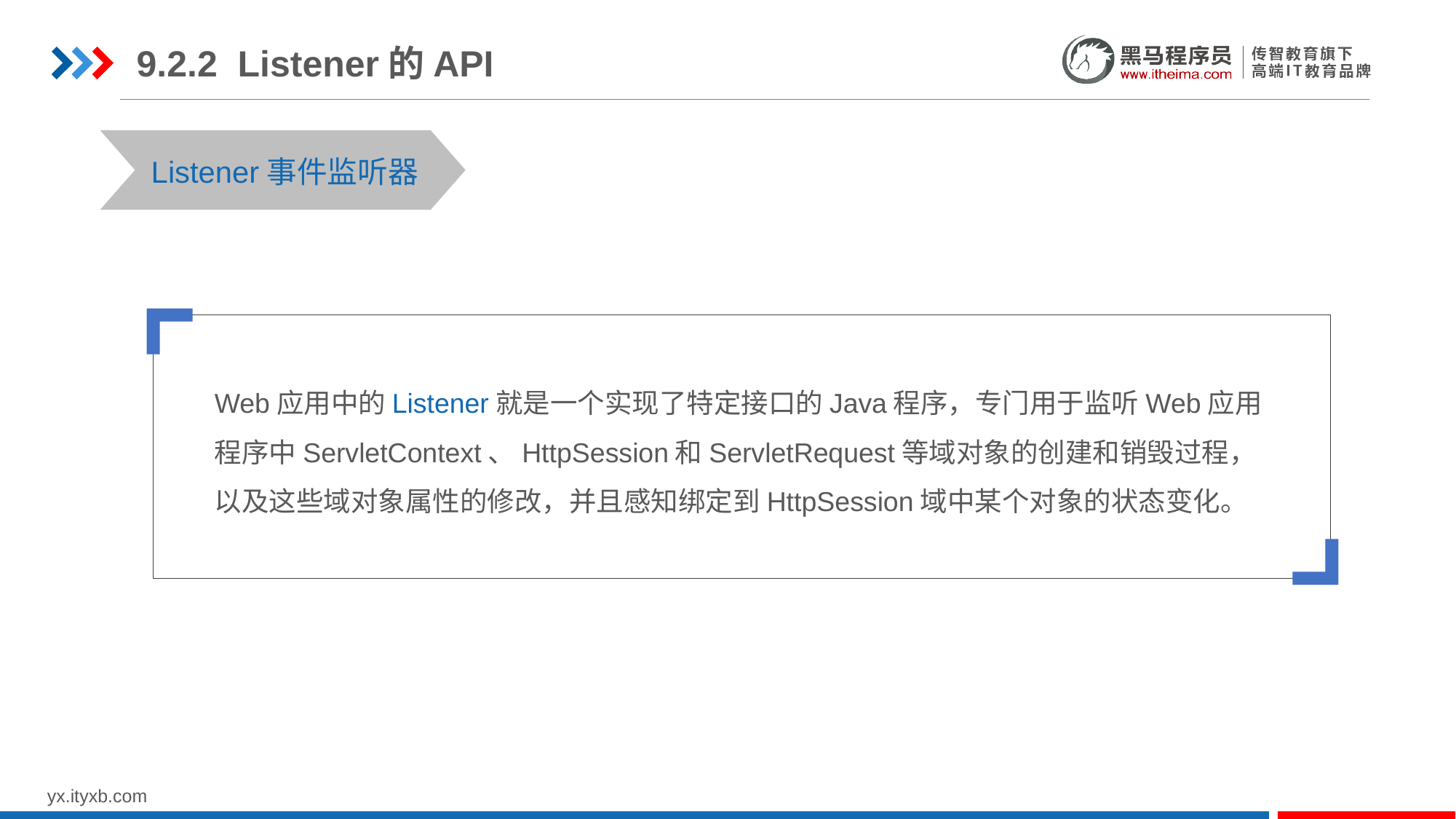

9.2.2  Listener的API

Listener事件监听器

Web应用中的Listener就是一个实现了特定接口的Java程序，专门用于监听Web应用程序中ServletContext、HttpSession和ServletRequest等域对象的创建和销毁过程，以及这些域对象属性的修改，并且感知绑定到HttpSession域中某个对象的状态变化。